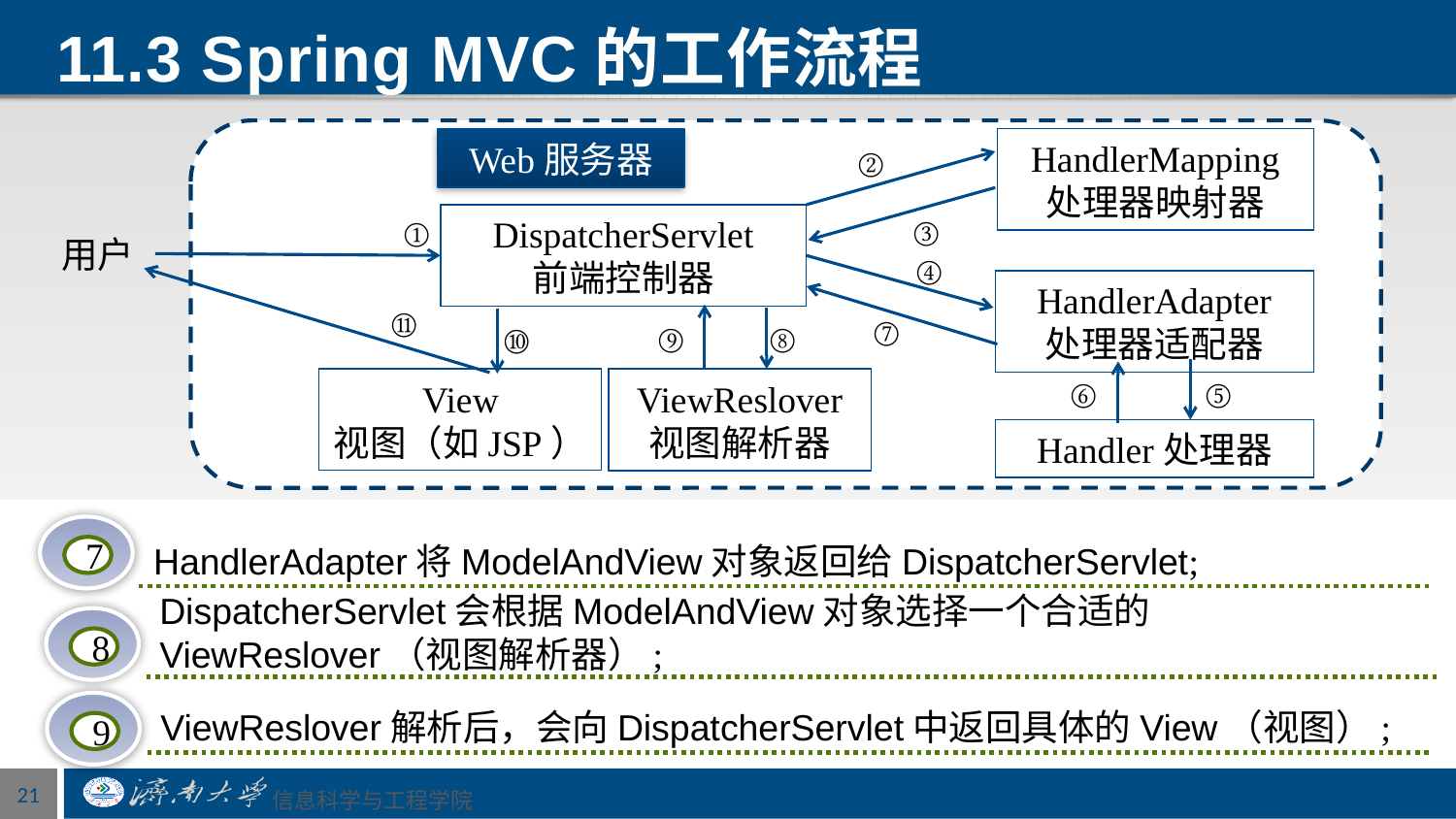

# 11.3 Spring MVC的工作流程

HandlerMapping
处理器映射器
Web服务器
②
③
①
DispatcherServlet
前端控制器
用户
④
HandlerAdapter
处理器适配器
⑪
⑦
⑧
⑨
⑩
⑤
⑥
View
视图（如JSP）
ViewReslover
视图解析器
Handler处理器

7
HandlerAdapter将ModelAndView对象返回给DispatcherServlet;
DispatcherServlet会根据ModelAndView对象选择一个合适的ViewReslover（视图解析器）;

8

9
ViewReslover解析后，会向DispatcherServlet中返回具体的View（视图）;